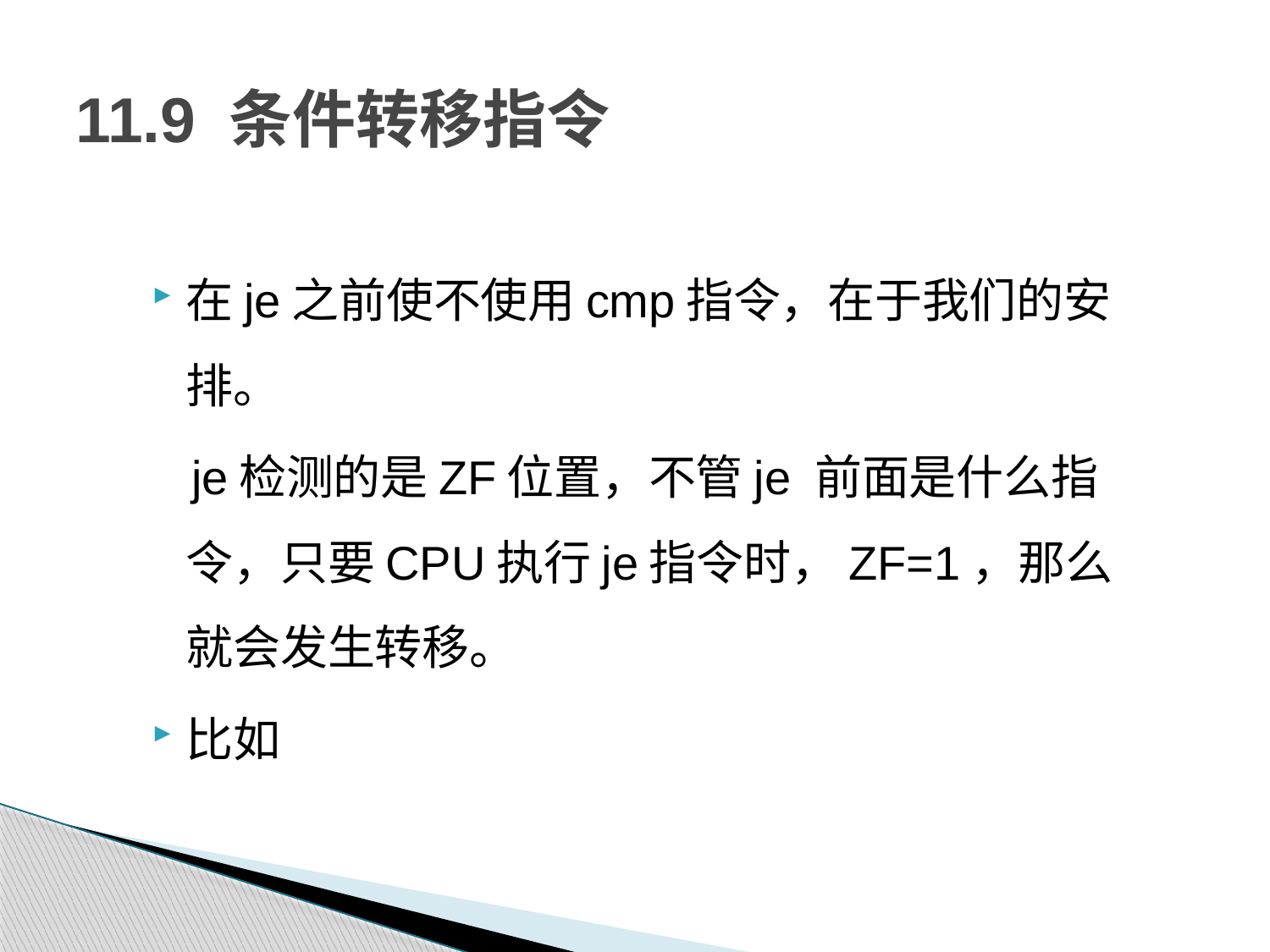

# 11.9 条件转移指令
在je之前使不使用cmp指令，在于我们的安排。
   je检测的是ZF位置，不管je 前面是什么指令，只要CPU执行je指令时，ZF=1，那么就会发生转移。
比如